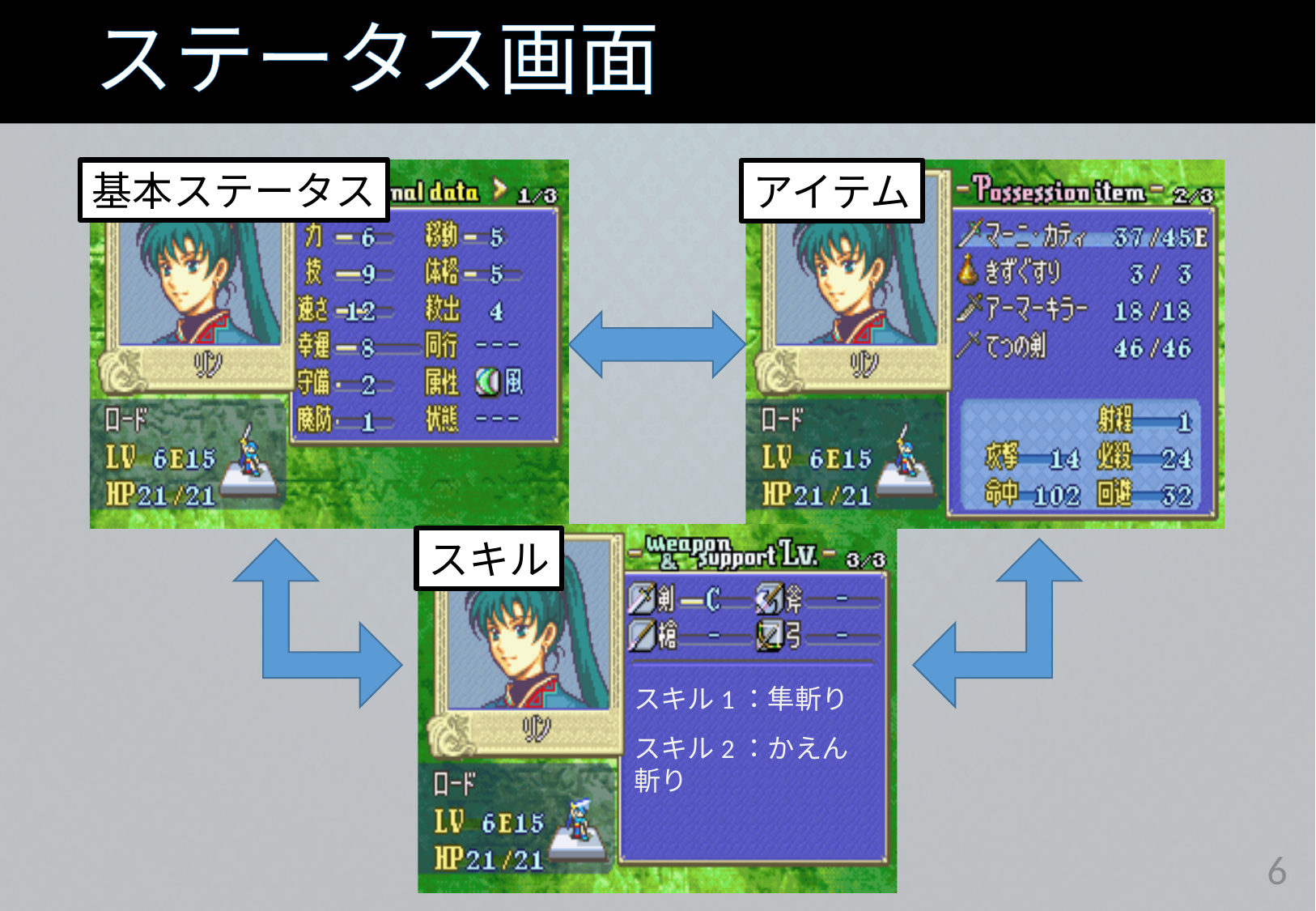

# ステータス画面

基本ステータス
アイテム

スキル

スキル1：隼斬り
スキル2：かえん斬り
6